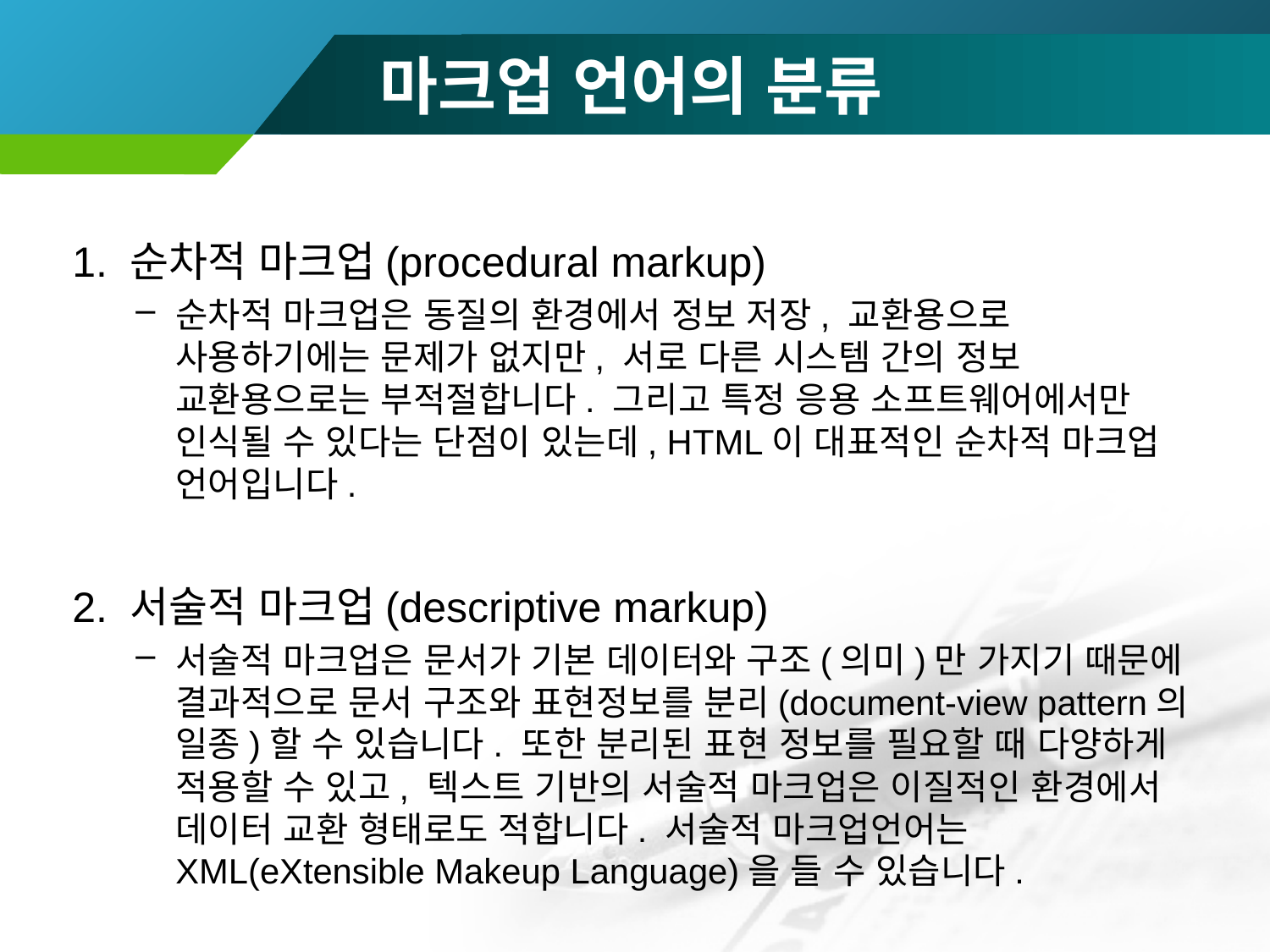

# 마크업 언어의 분류
1. 순차적 마크업(procedural markup)
순차적 마크업은 동질의 환경에서 정보 저장, 교환용으로 사용하기에는 문제가 없지만, 서로 다른 시스템 간의 정보 교환용으로는 부적절합니다. 그리고 특정 응용 소프트웨어에서만 인식될 수 있다는 단점이 있는데, HTML이 대표적인 순차적 마크업 언어입니다.

2. 서술적 마크업(descriptive markup)
서술적 마크업은 문서가 기본 데이터와 구조(의미)만 가지기 때문에 결과적으로 문서 구조와 표현정보를 분리(document-view pattern의 일종)할 수 있습니다. 또한 분리된 표현 정보를 필요할 때 다양하게 적용할 수 있고, 텍스트 기반의 서술적 마크업은 이질적인 환경에서 데이터 교환 형태로도 적합니다. 서술적 마크업언어는 XML(eXtensible Makeup Language)을 들 수 있습니다.